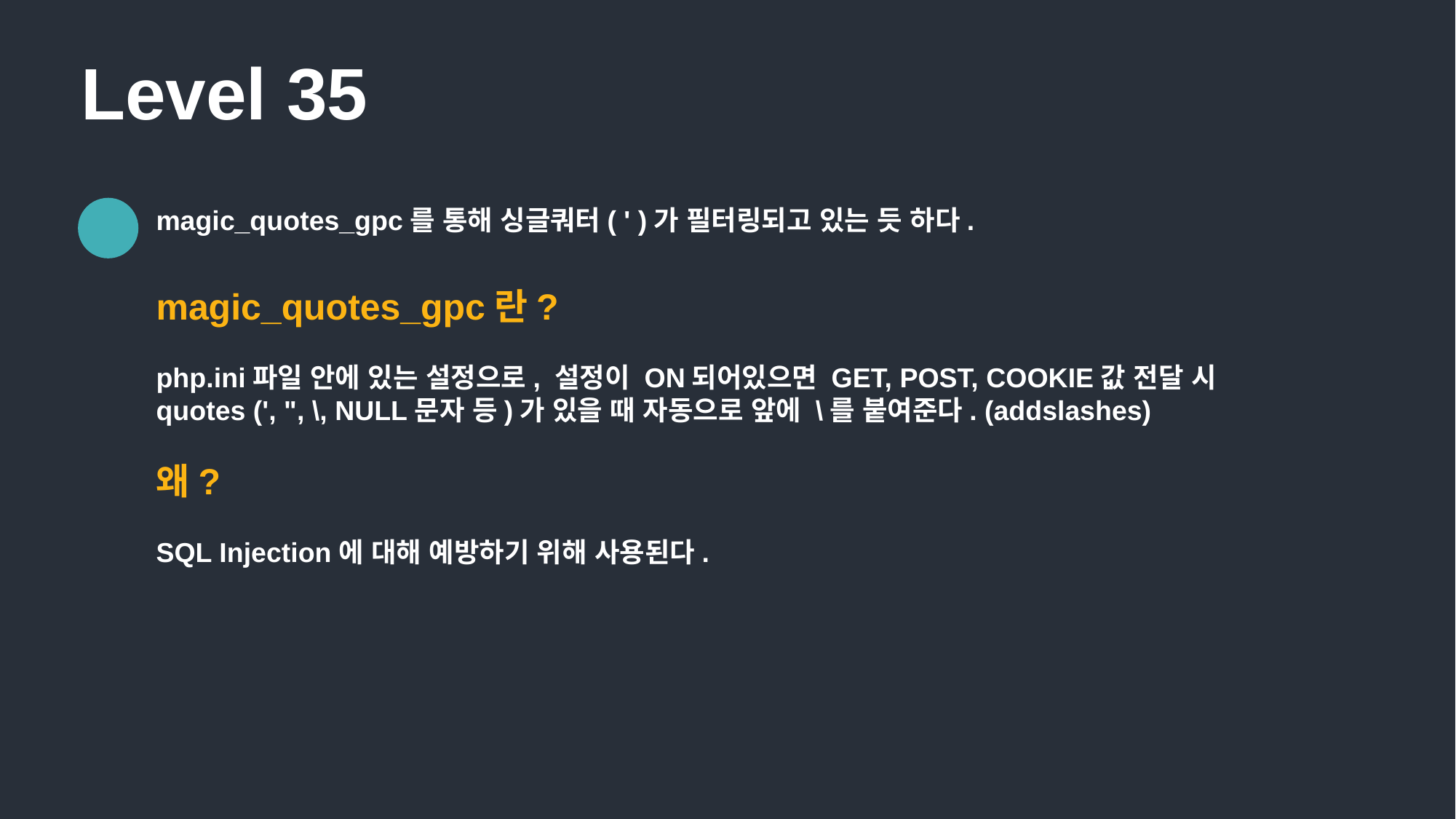

Level 35

magic_quotes_gpc를 통해 싱글쿼터( ' )가 필터링되고 있는 듯 하다.
magic_quotes_gpc란?

php.ini파일 안에 있는 설정으로, 설정이 ON되어있으면 GET, POST, COOKIE값 전달 시
quotes (', ", \, NULL문자 등)가 있을 때 자동으로 앞에 \를 붙여준다. (addslashes)

왜?

SQL Injection에 대해 예방하기 위해 사용된다.